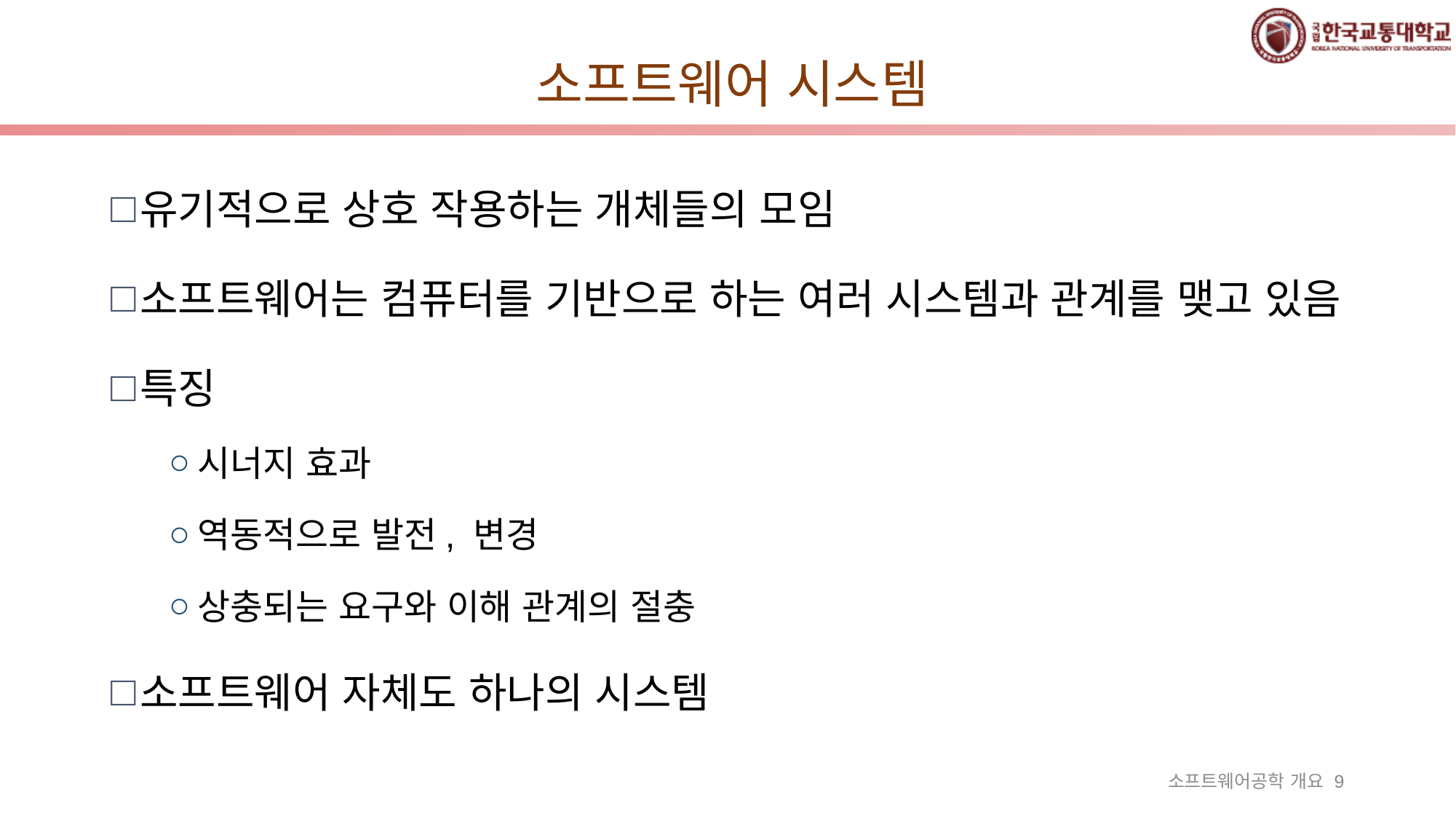

# 소프트웨어 시스템
유기적으로 상호 작용하는 개체들의 모임
소프트웨어는 컴퓨터를 기반으로 하는 여러 시스템과 관계를 맺고 있음
특징
시너지 효과
역동적으로 발전, 변경
상충되는 요구와 이해 관계의 절충
소프트웨어 자체도 하나의 시스템
소프트웨어공학 개요 9